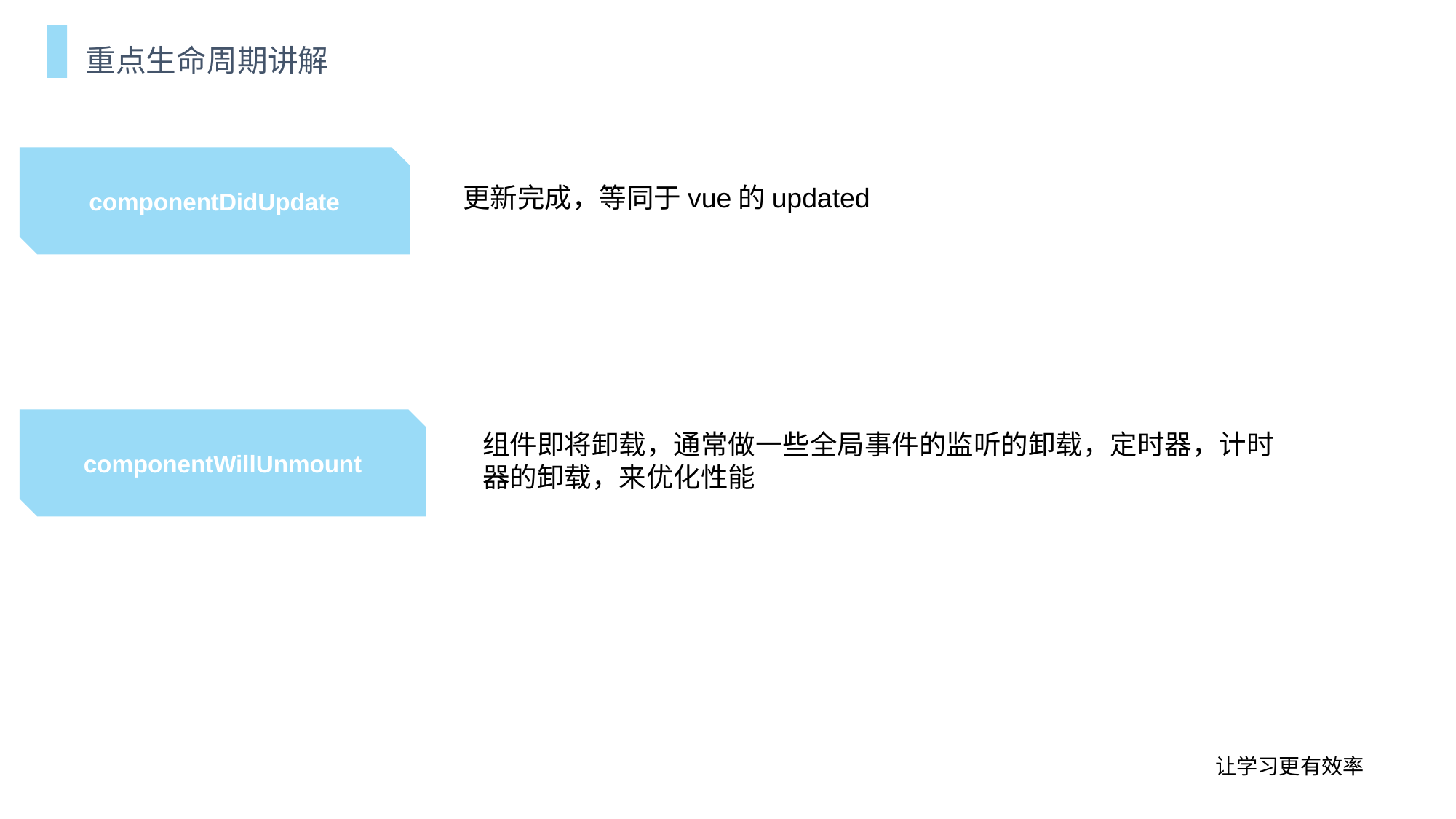

重点生命周期讲解

componentDidUpdate

更新完成，等同于vue的updated
componentWillUnmount
组件即将卸载，通常做一些全局事件的监听的卸载，定时器，计时器的卸载，来优化性能